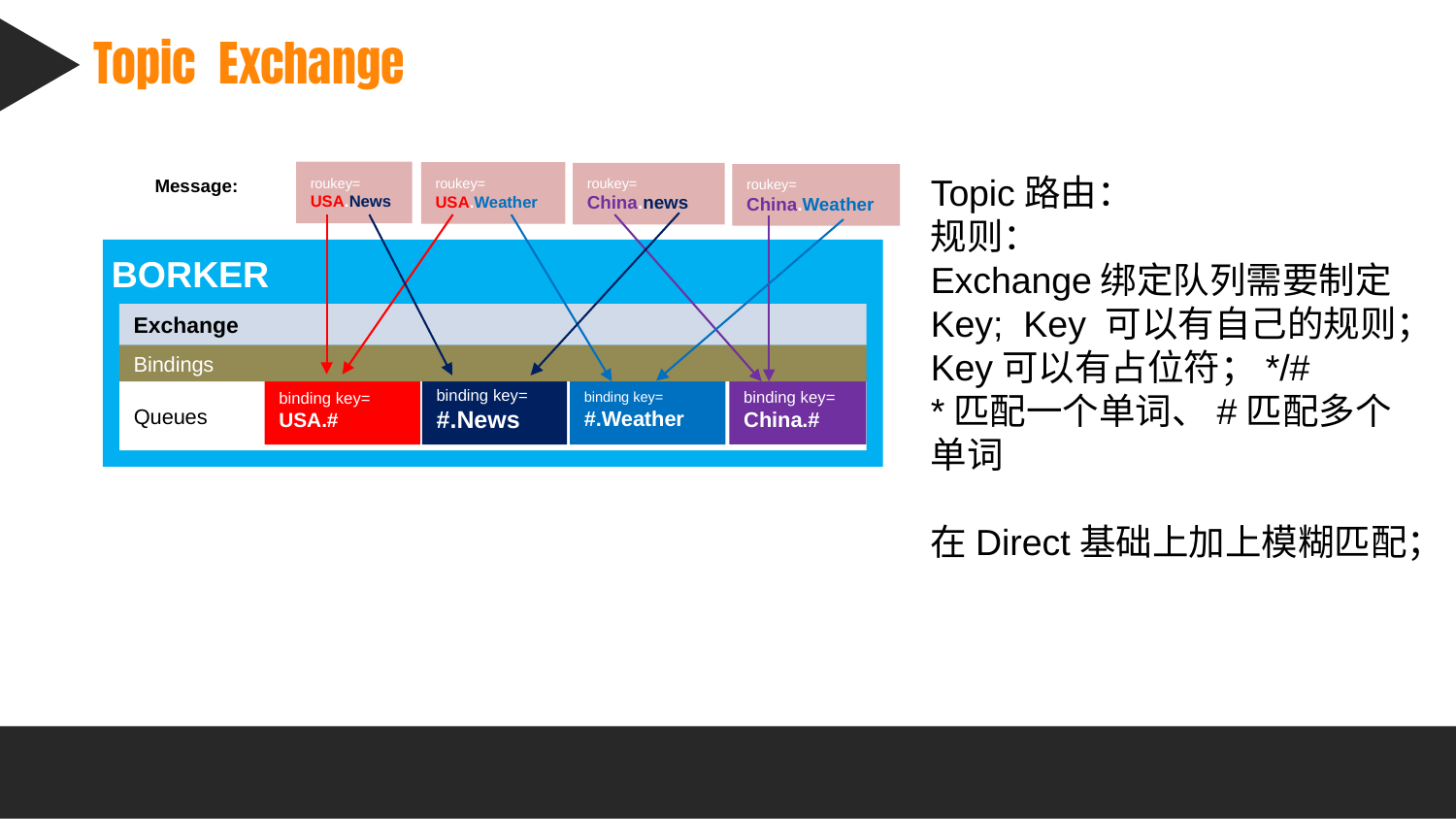

Topic  Exchange
roukey=
USA.News
roukey=
USA.Weather
roukey=
China.news
roukey=
China.Weather
Message:

BORKER
Exchange
Bindings
binding key=
China.#
binding key=
#.News
binding key=
#.Weather
binding key=
USA.#
Queues
Topic路由：
规则：
Exchange绑定队列需要制定Key;  Key 可以有自己的规则；
Key可以有占位符；*/#
*匹配一个单词、#匹配多个单词

在Direct基础上加上模糊匹配；